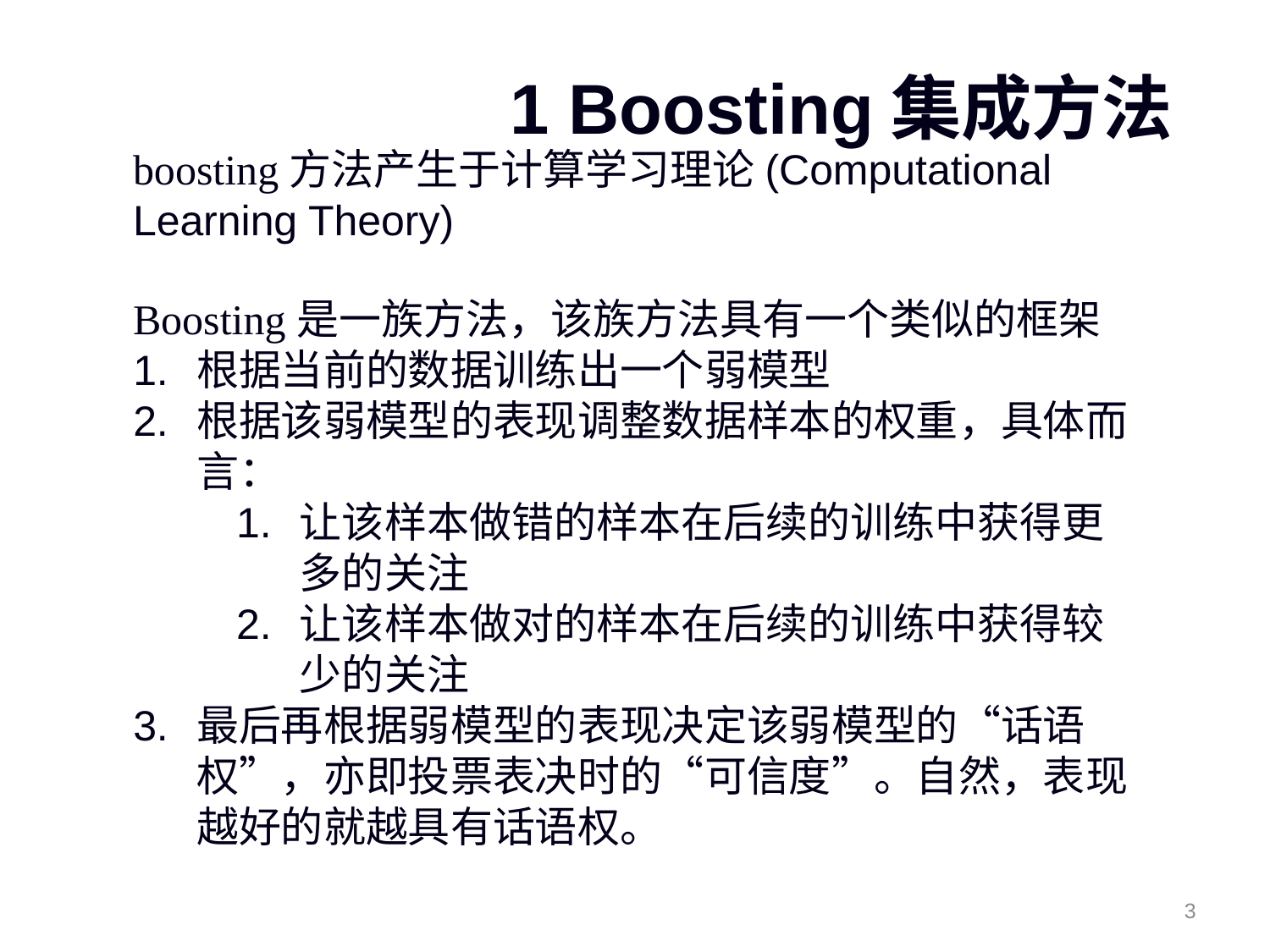

1 Boosting集成方法
boosting方法产生于计算学习理论(Computational Learning Theory)
Boosting是一族方法，该族方法具有一个类似的框架
根据当前的数据训练出一个弱模型
根据该弱模型的表现调整数据样本的权重，具体而言：
让该样本做错的样本在后续的训练中获得更多的关注
让该样本做对的样本在后续的训练中获得较少的关注
最后再根据弱模型的表现决定该弱模型的“话语权”，亦即投票表决时的“可信度”。自然，表现越好的就越具有话语权。